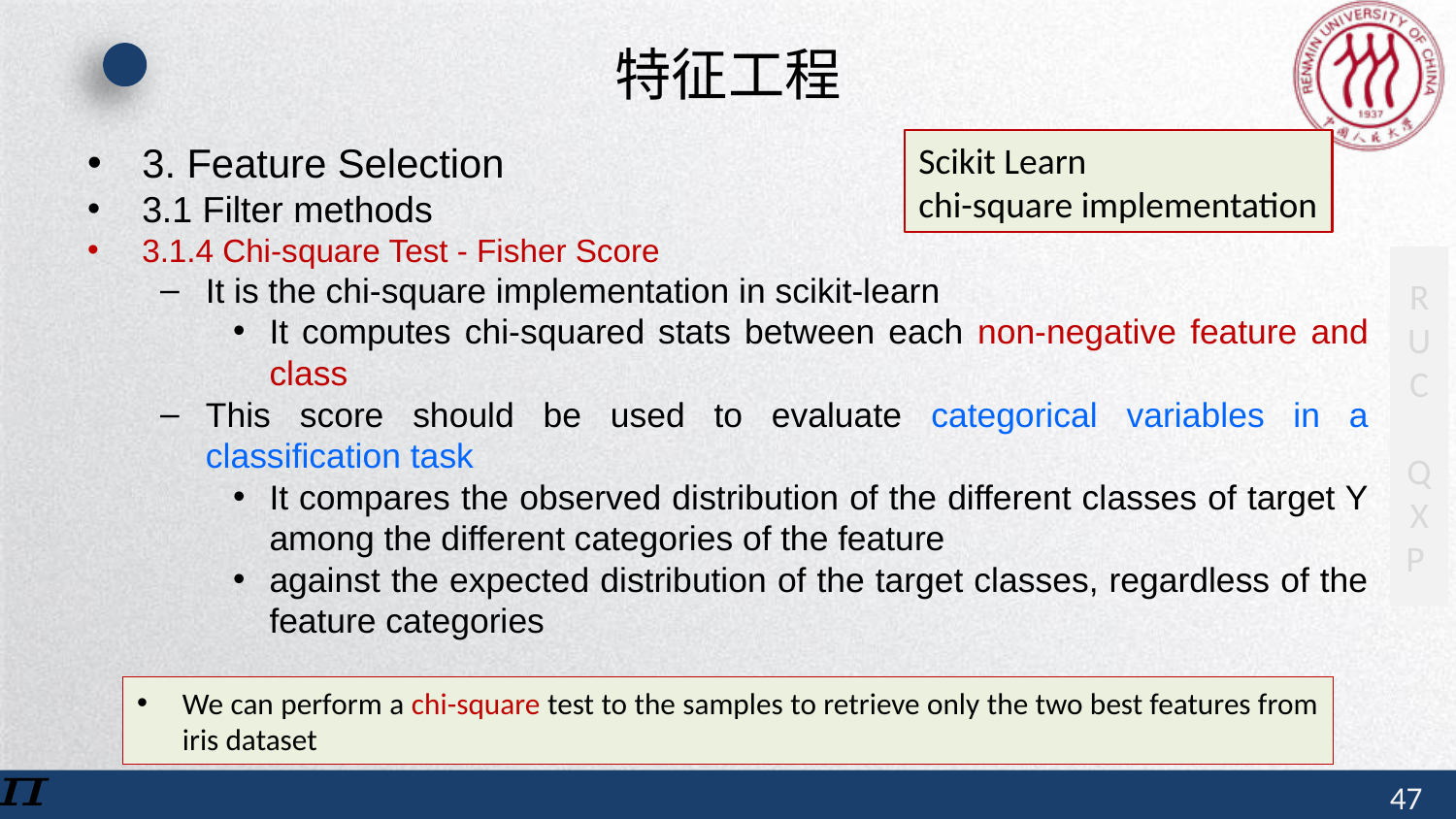

# 特征工程
3. Feature Selection
3.1 Filter methods
3.1.4 Chi-square Test - Fisher Score
It is the chi-square implementation in scikit-learn
It computes chi-squared stats between each non-negative feature and class
This score should be used to evaluate categorical variables in a classification task
It compares the observed distribution of the different classes of target Y among the different categories of the feature
against the expected distribution of the target classes, regardless of the feature categories
Scikit Learn
chi-square implementation
We can perform a chi-square test to the samples to retrieve only the two best features from iris dataset